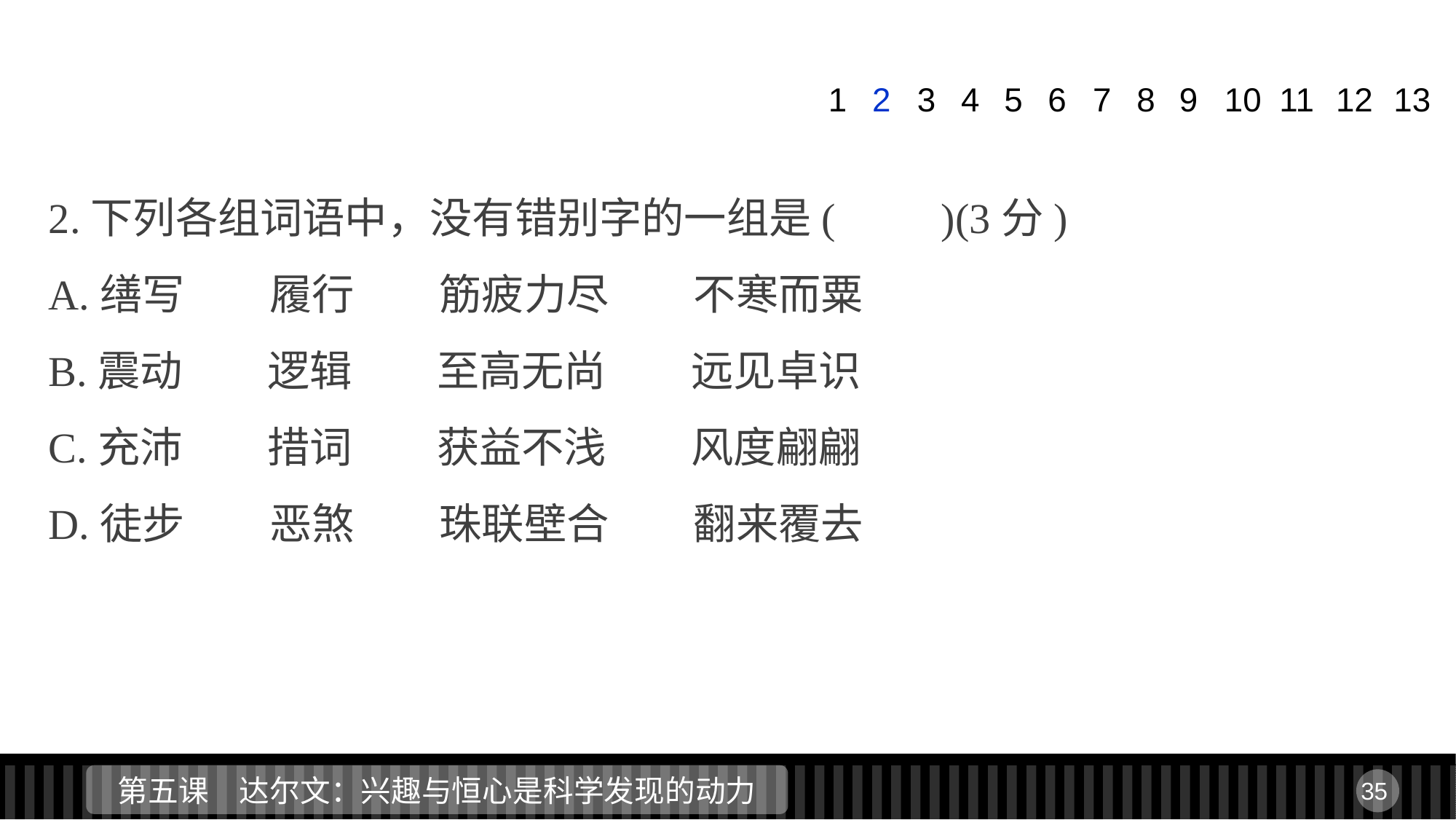

1
2
3
4
5
6
7
8
9
11
12
13
10
2.下列各组词语中，没有错别字的一组是(　　)(3分)
A.缮写　　履行　　筋疲力尽　　不寒而粟
B.震动　　逻辑　　至高无尚　　远见卓识
C.充沛　　措词　　获益不浅　　风度翩翩
D.徒步　　恶煞　　珠联壁合　　翻来覆去